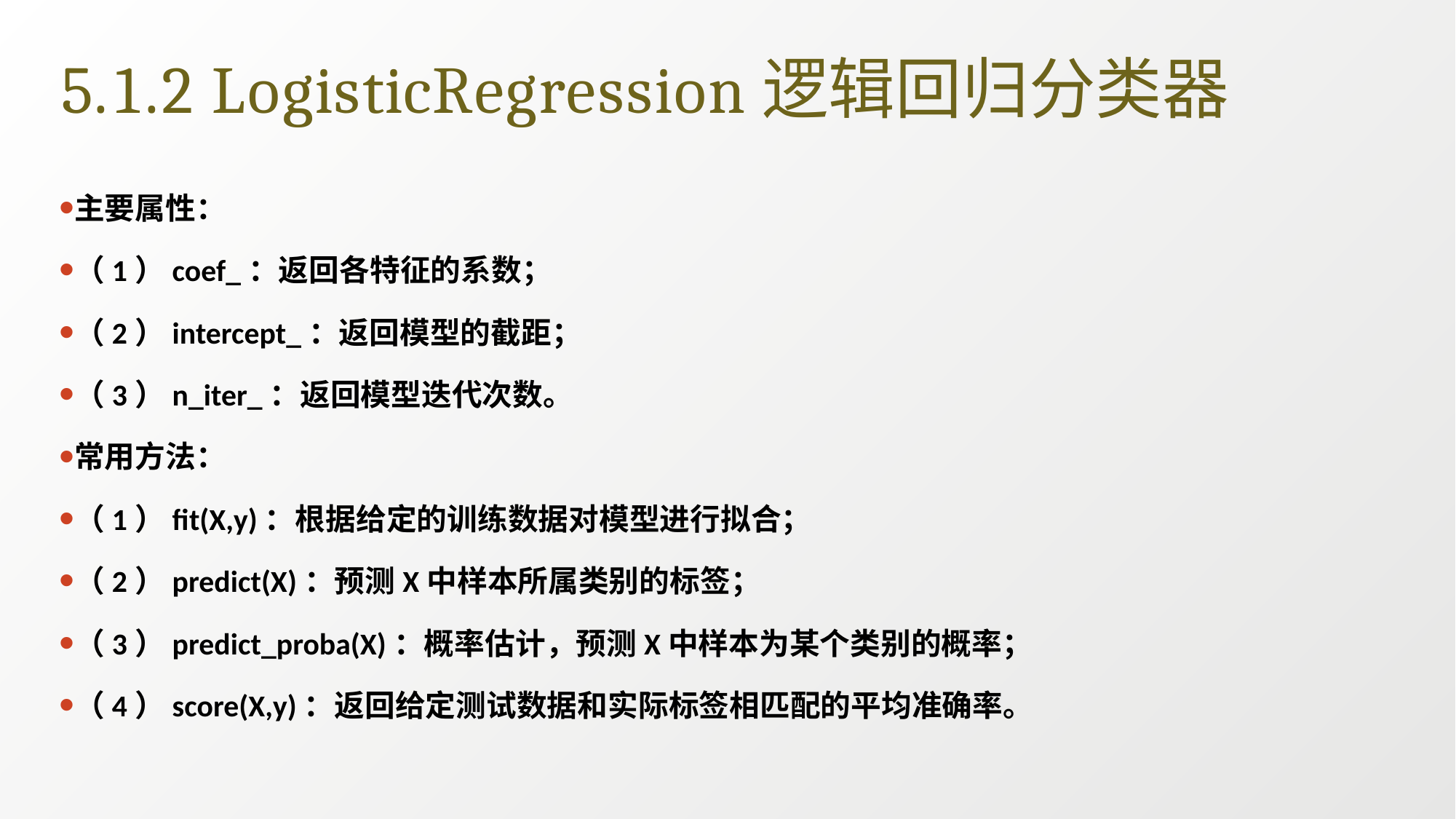

# 5.1.2 LogisticRegression逻辑回归分类器
主要属性：
（1）coef_：返回各特征的系数；
（2）intercept_：返回模型的截距；
（3）n_iter_：返回模型迭代次数。
常用方法：
（1）fit(X,y)：根据给定的训练数据对模型进行拟合；
（2）predict(X)：预测X中样本所属类别的标签；
（3）predict_proba(X)：概率估计，预测X中样本为某个类别的概率；
（4）score(X,y)：返回给定测试数据和实际标签相匹配的平均准确率。